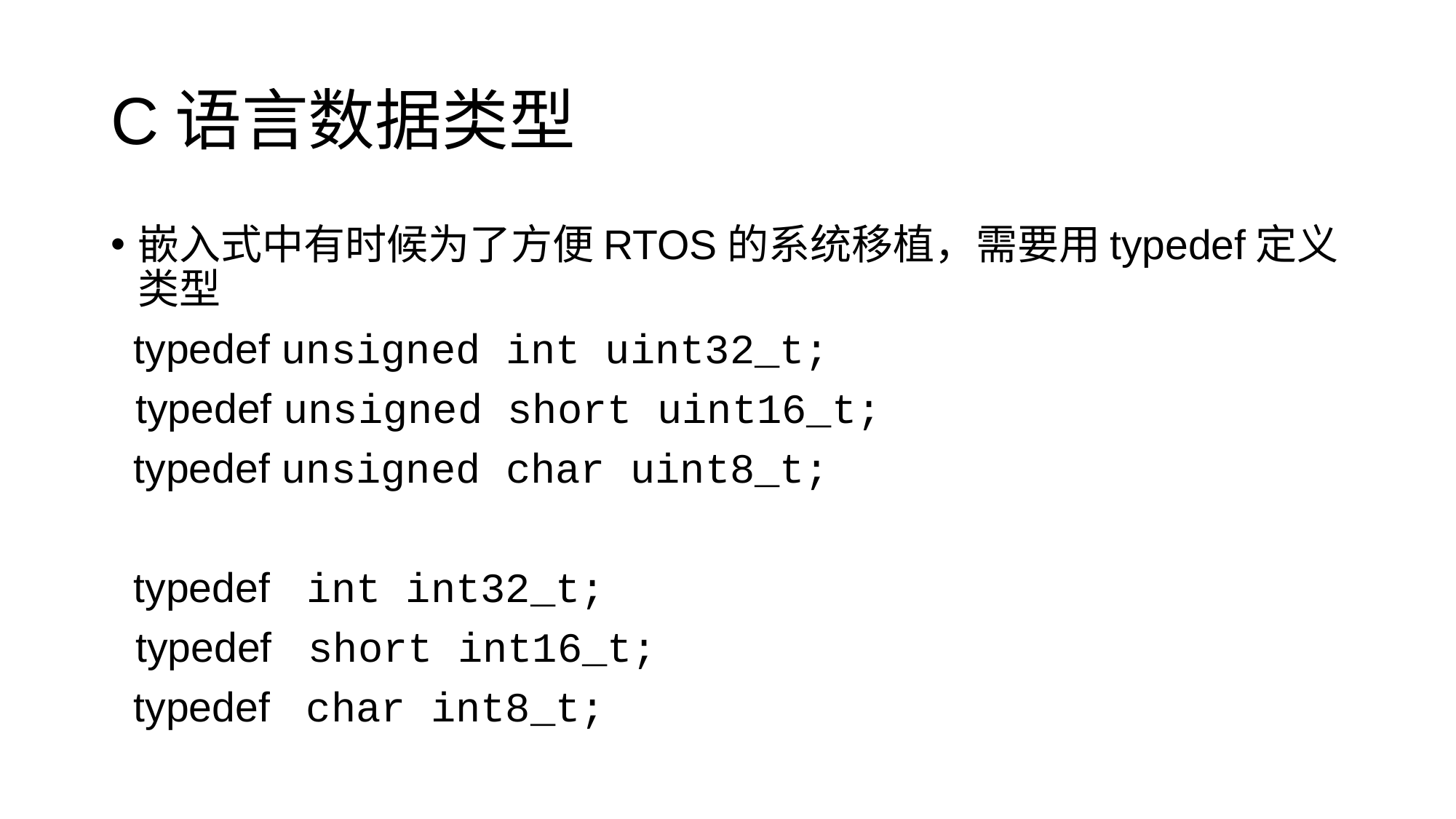

# C语言数据类型
嵌入式中有时候为了方便RTOS的系统移植，需要用typedef定义类型
  typedef unsigned int uint32_t;
 typedef unsigned short uint16_t;
  typedef unsigned char uint8_t;

  typedef  int int32_t;
 typedef  short int16_t;
  typedef  char int8_t;